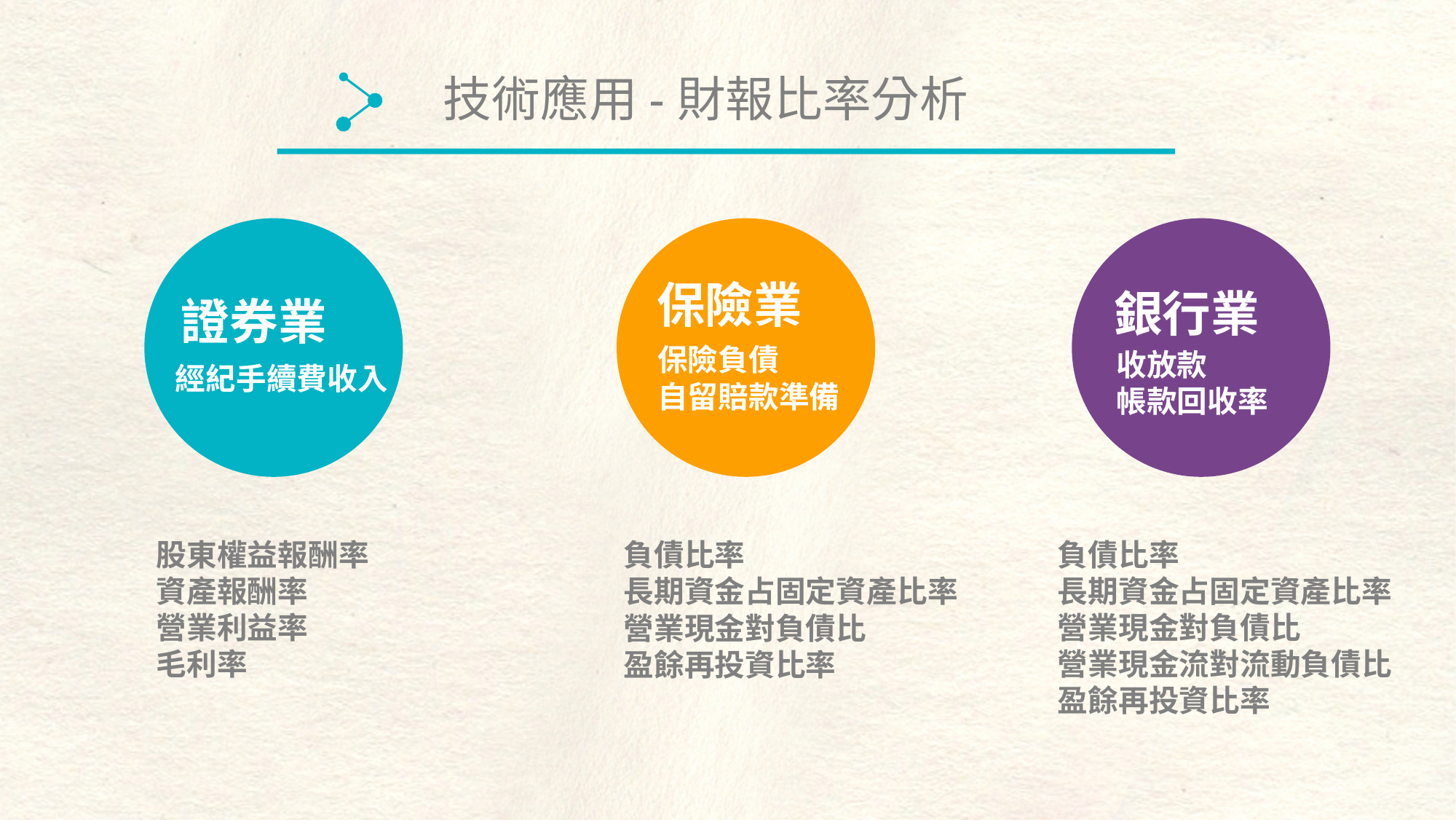

技術應用-財報比率分析

  保險業
銀行業
 證券業
保險負債
自留賠款準備
收放款
帳款回收率
經紀手續費收入
股東權益報酬率
資產報酬率
營業利益率
毛利率
負債比率
長期資金占固定資產比率
營業現金對負債比
營業現金流對流動負債比
盈餘再投資比率
負債比率
長期資金占固定資產比率
營業現金對負債比
盈餘再投資比率